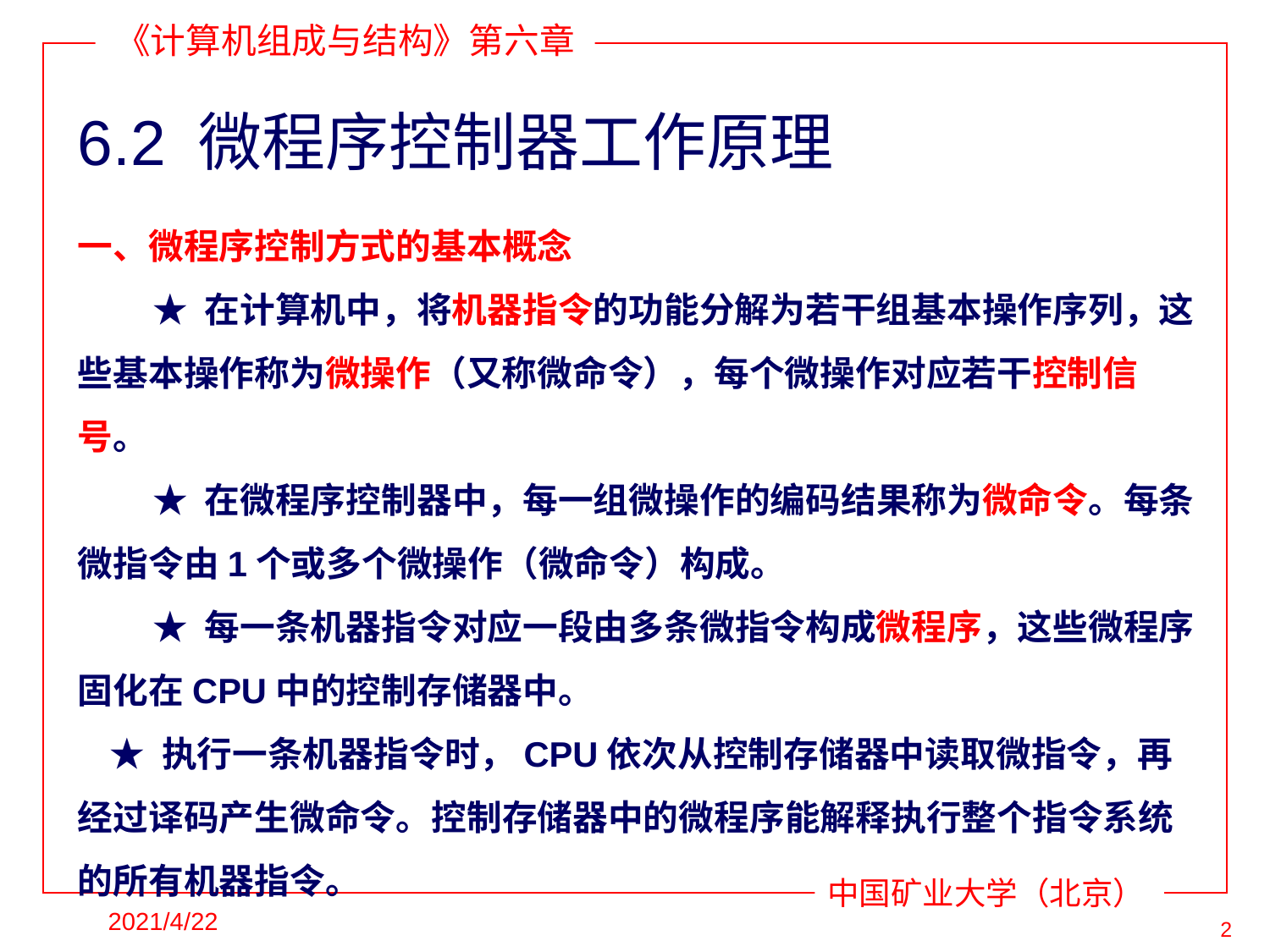

# 6.2 微程序控制器工作原理
一、微程序控制方式的基本概念
★ 在计算机中，将机器指令的功能分解为若干组基本操作序列，这些基本操作称为微操作（又称微命令），每个微操作对应若干控制信号。
★ 在微程序控制器中，每一组微操作的编码结果称为微命令。每条微指令由1个或多个微操作（微命令）构成。
★ 每一条机器指令对应一段由多条微指令构成微程序，这些微程序固化在CPU中的控制存储器中。
    ★ 执行一条机器指令时，CPU依次从控制存储器中读取微指令，再经过译码产生微命令。控制存储器中的微程序能解释执行整个指令系统的所有机器指令。
2021/4/22